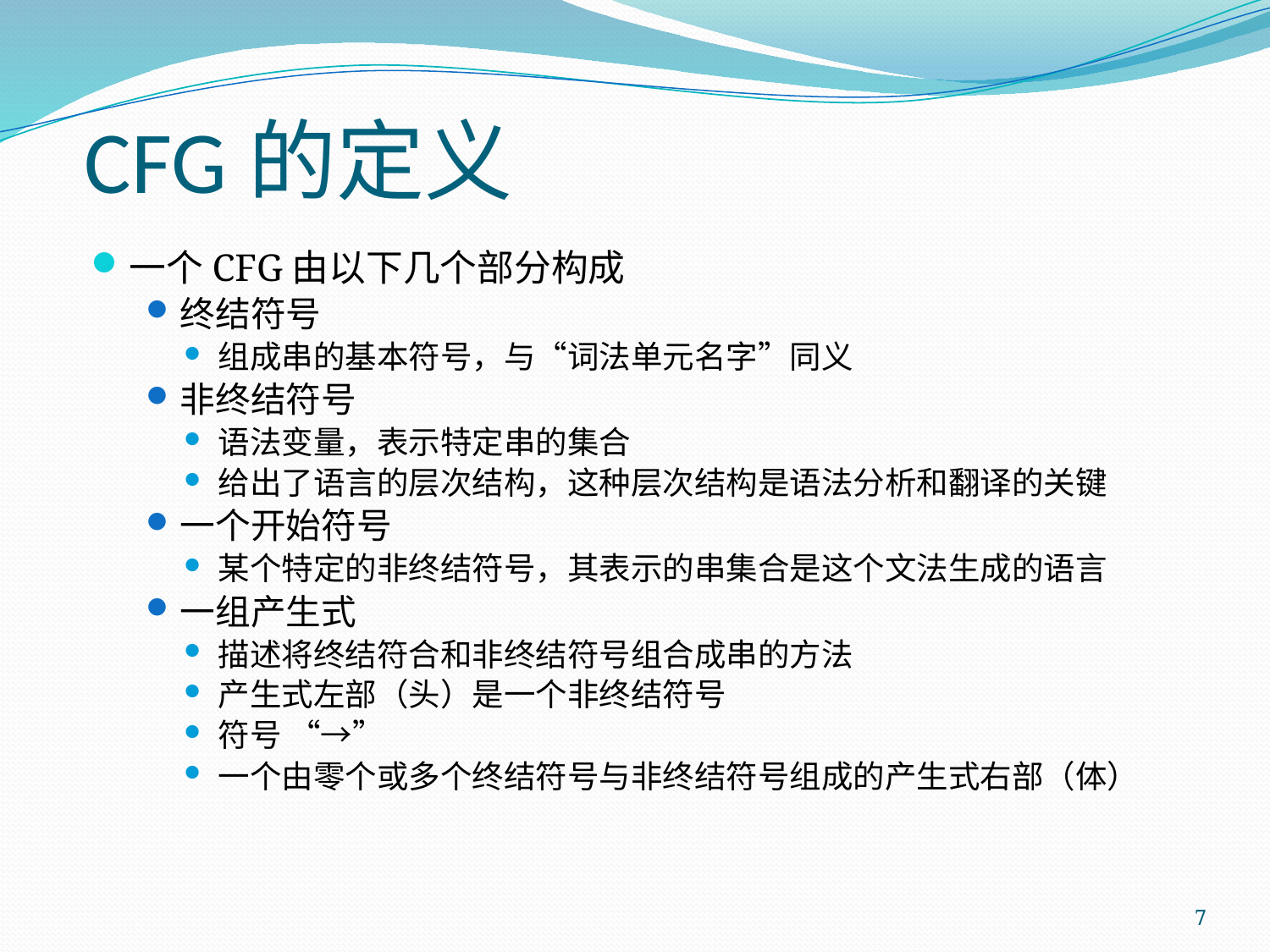

# CFG的定义
一个CFG由以下几个部分构成
终结符号
组成串的基本符号，与“词法单元名字”同义
非终结符号
语法变量，表示特定串的集合
给出了语言的层次结构，这种层次结构是语法分析和翻译的关键
一个开始符号
某个特定的非终结符号，其表示的串集合是这个文法生成的语言
一组产生式
描述将终结符合和非终结符号组合成串的方法
产生式左部（头）是一个非终结符号
符号 “→”
一个由零个或多个终结符号与非终结符号组成的产生式右部（体）
7